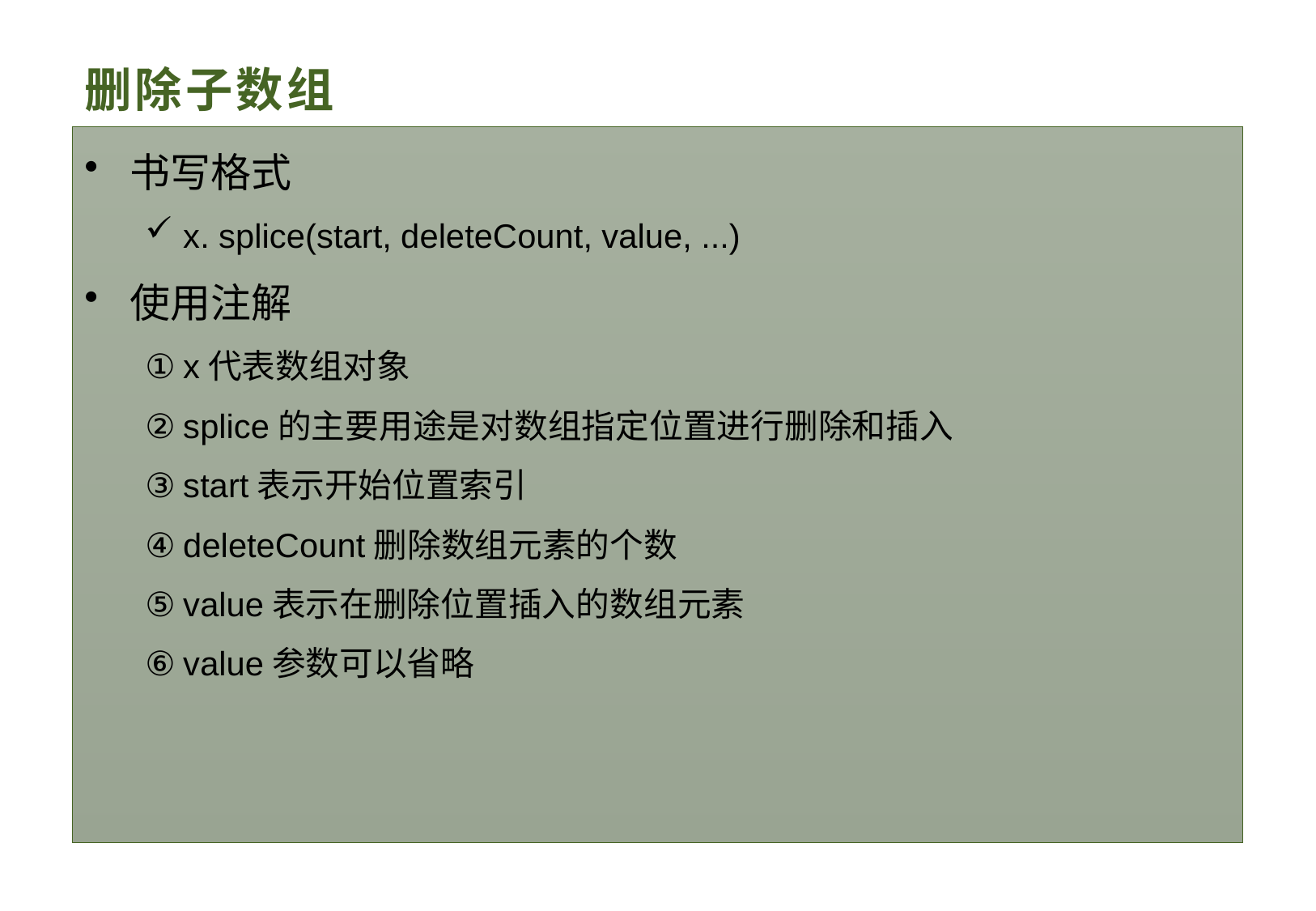

# 删除子数组
书写格式
x. splice(start, deleteCount, value, ...)
使用注解
x代表数组对象
splice的主要用途是对数组指定位置进行删除和插入
start表示开始位置索引
deleteCount删除数组元素的个数
value表示在删除位置插入的数组元素
value参数可以省略